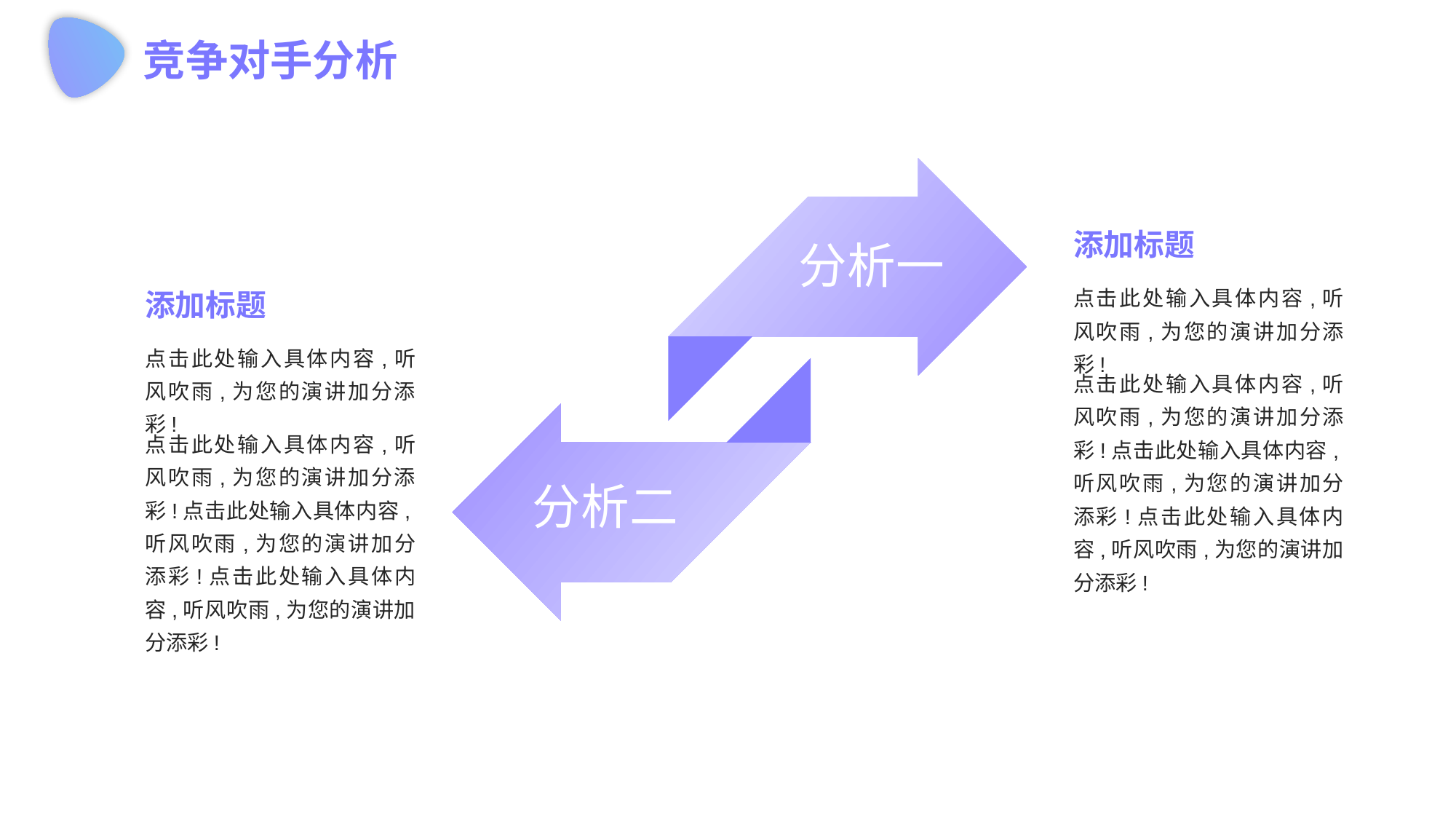

竞争对手分析

分析一
添加标题
点击此处输入具体内容,听风吹雨,为您的演讲加分添彩!
添加标题
点击此处输入具体内容,听风吹雨,为您的演讲加分添彩!

分析二
点击此处输入具体内容,听风吹雨,为您的演讲加分添彩!点击此处输入具体内容,听风吹雨,为您的演讲加分添彩!点击此处输入具体内容,听风吹雨,为您的演讲加分添彩!
点击此处输入具体内容,听风吹雨,为您的演讲加分添彩!点击此处输入具体内容,听风吹雨,为您的演讲加分添彩!点击此处输入具体内容,听风吹雨,为您的演讲加分添彩!